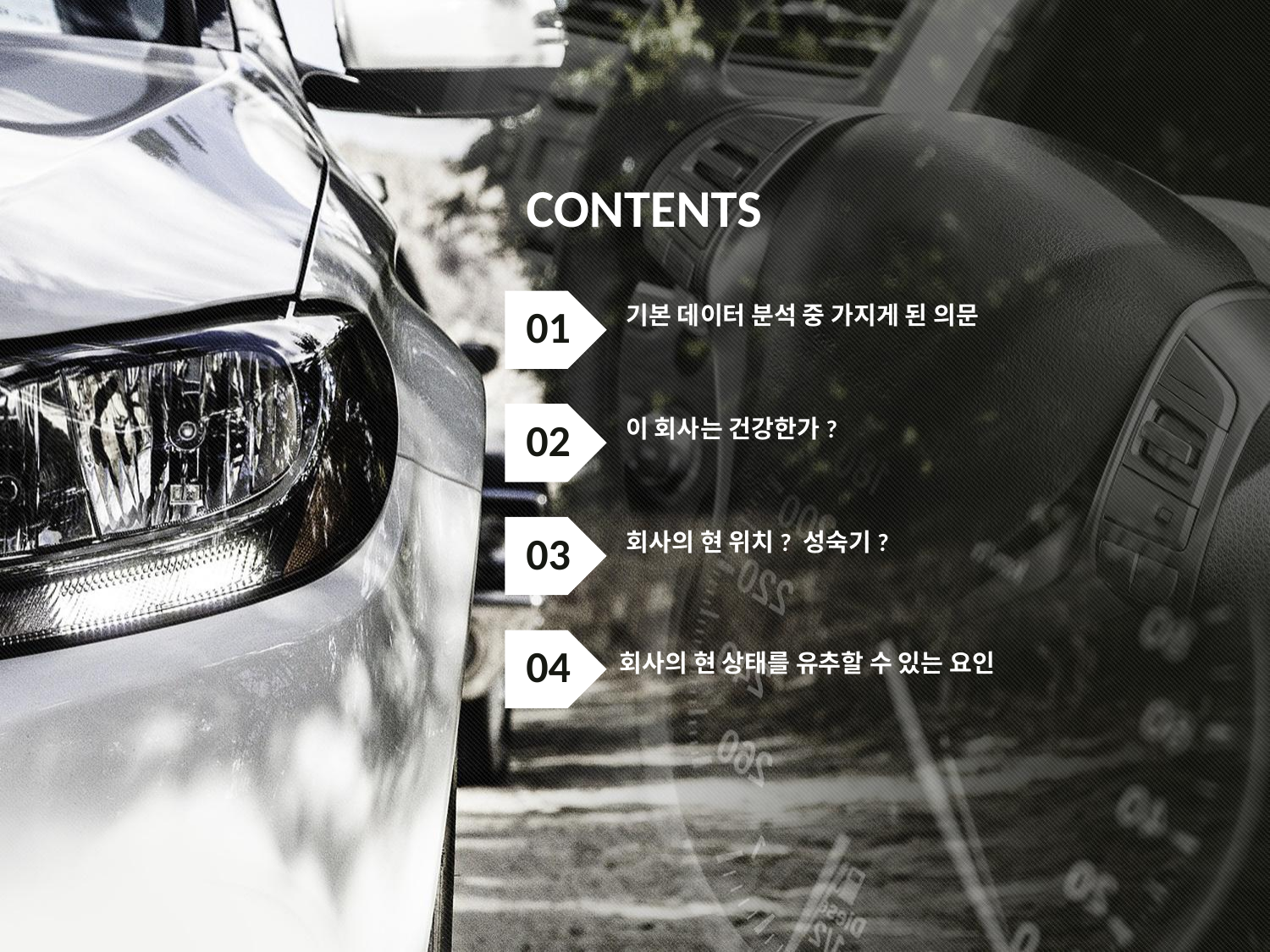

CONTENTS

01
기본 데이터 분석 중 가지게 된 의문

02
이 회사는 건강한가?

03
회사의 현 위치? 성숙기?

04
회사의 현 상태를 유추할 수 있는 요인